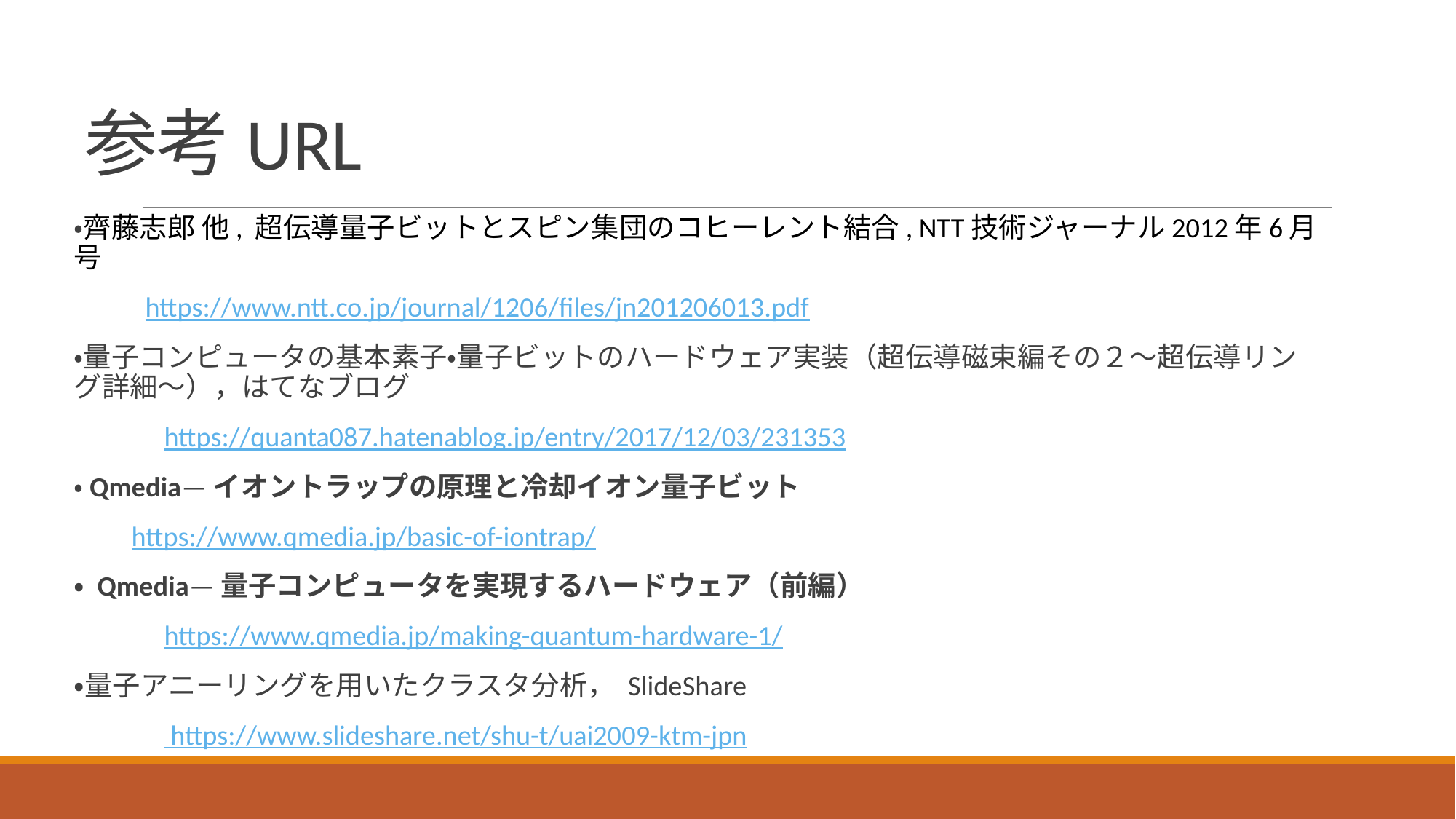

# 参考URL
・齊藤志郎 他, 超伝導量子ビットとスピン集団のコヒーレント結合, NTT技術ジャーナル2012年6月号
     　https://www.ntt.co.jp/journal/1206/files/jn201206013.pdf
・量子コンピュータの基本素子・量子ビットのハードウェア実装（超伝導磁束編その２～超伝導リング詳細～），はてなブログ
　　　https://quanta087.hatenablog.jp/entry/2017/12/03/231353
・Qmedia—イオントラップの原理と冷却イオン量子ビット
         https://www.qmedia.jp/basic-of-iontrap/
・ Qmedia—量子コンピュータを実現するハードウェア（前編）
　　　https://www.qmedia.jp/making-quantum-hardware-1/
・量子アニーリングを用いたクラスタ分析， SlideShare
　　　 https://www.slideshare.net/shu-t/uai2009-ktm-jpn